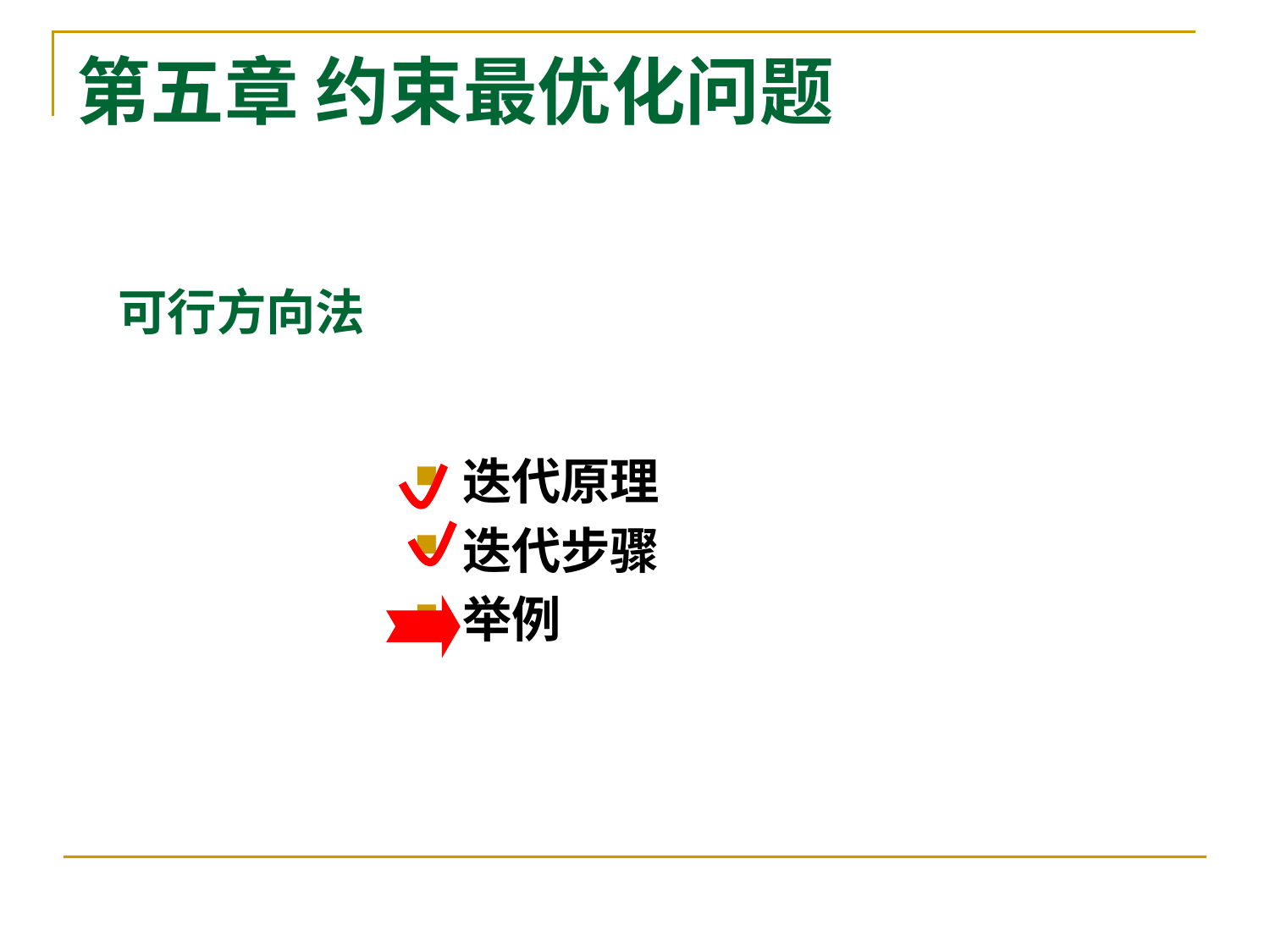

# 第五章 约束最优化问题
可行方向法
迭代原理
迭代步骤
举例